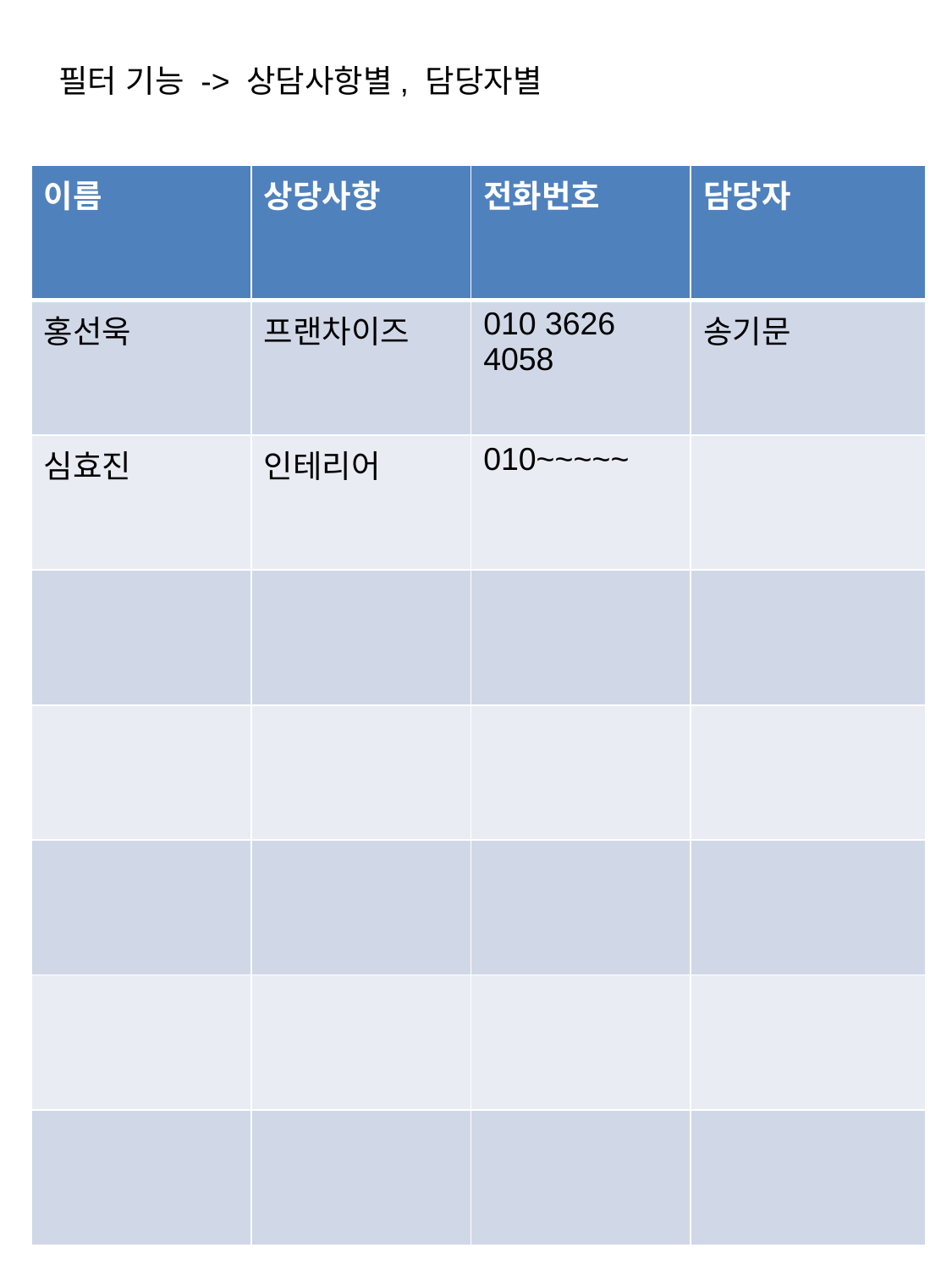

필터 기능 -> 상담사항별, 담당자별
| 이름 | 상당사항 | 전화번호 | 담당자 |
| --- | --- | --- | --- |
| 홍선욱 | 프랜차이즈 | 010 3626 4058 | 송기문 |
| 심효진 | 인테리어 | 010~~~~~ |  |
|  |  |  |  |
|  |  |  |  |
|  |  |  |  |
|  |  |  |  |
|  |  |  |  |